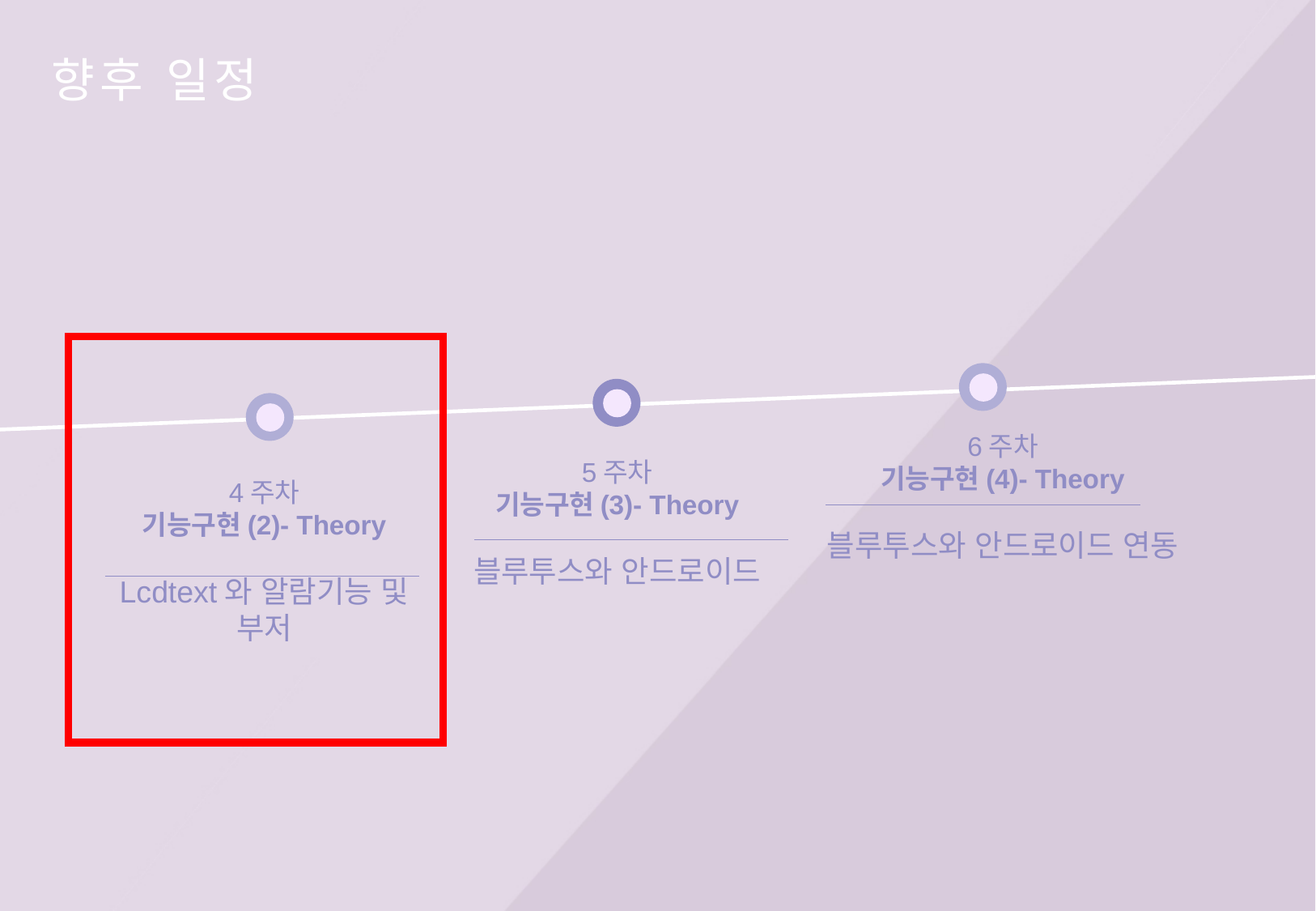

향후 일정

6주차
기능구현(4)- Theory

블루투스와 안드로이드 연동
5주차
기능구현(3)- Theory

블루투스와 안드로이드
4주차
기능구현(2)- Theory

Lcdtext와 알람기능 및 부저